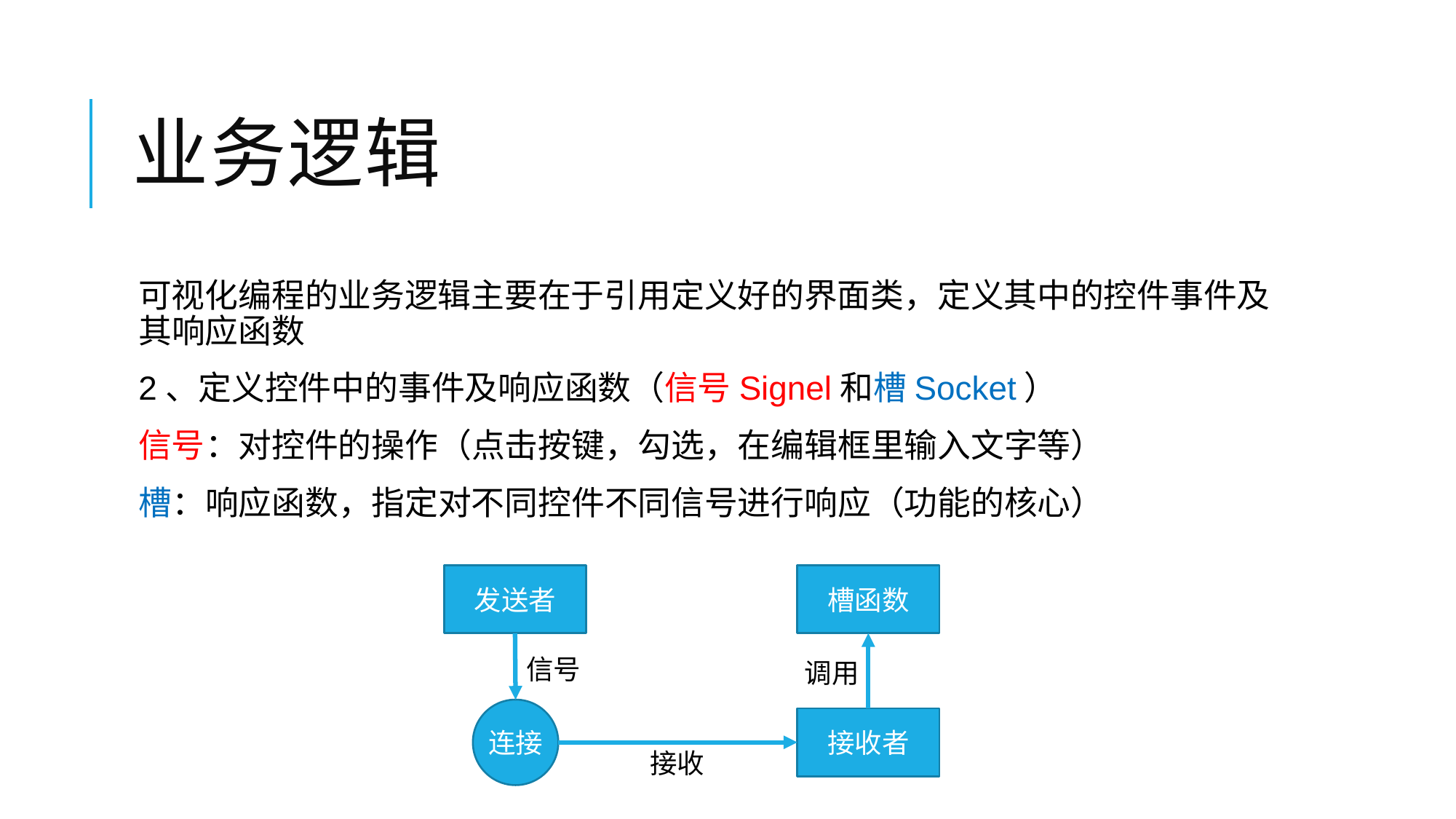

# 业务逻辑
可视化编程的业务逻辑主要在于引用定义好的界面类，定义其中的控件事件及其响应函数
2、定义控件中的事件及响应函数（信号Signel和槽Socket）
信号：对控件的操作（点击按键，勾选，在编辑框里输入文字等）
槽：响应函数，指定对不同控件不同信号进行响应（功能的核心）
槽函数
发送者
信号
调用
连接
接收者
接收